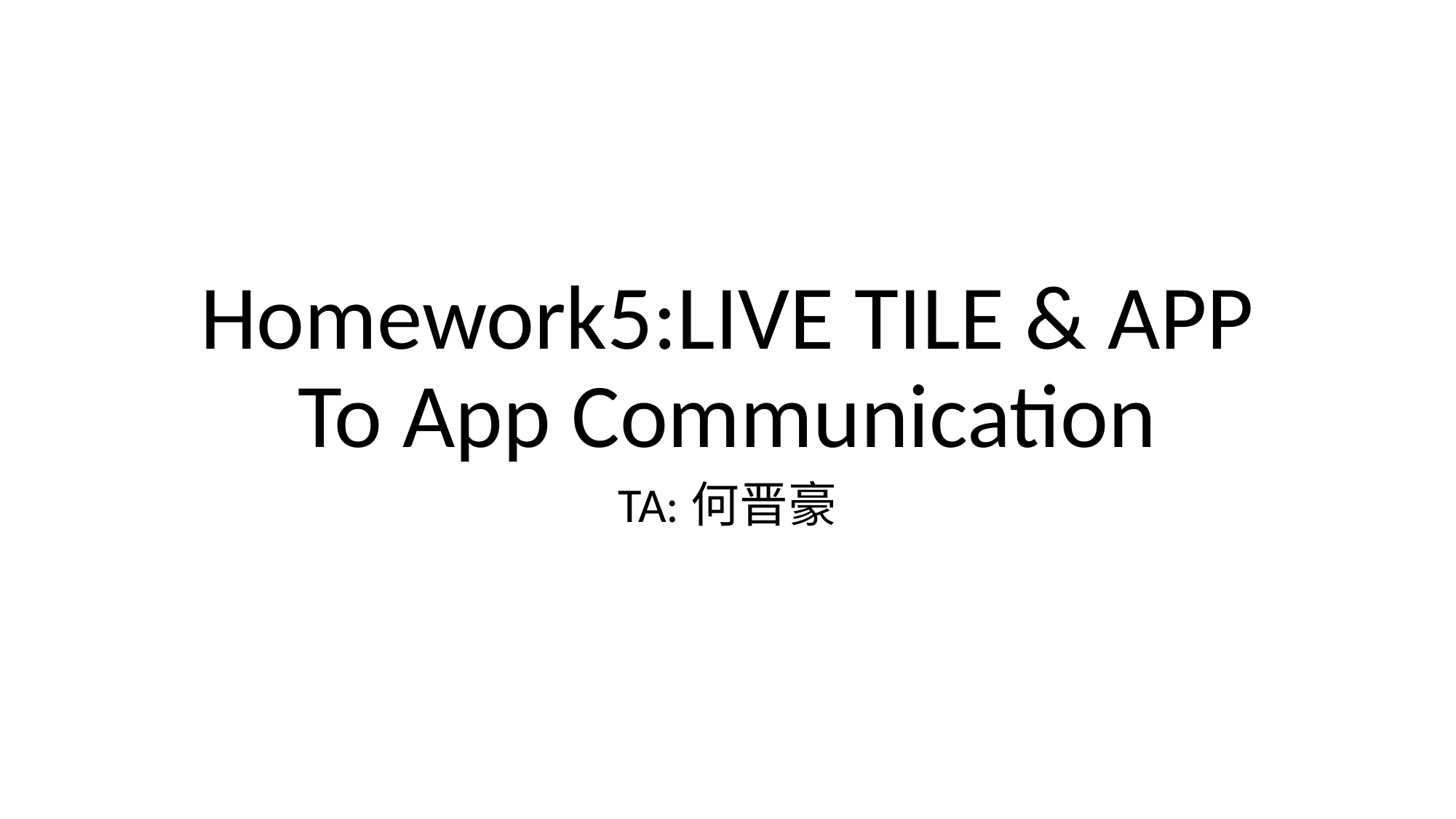

# Homework5:LIVE TILE & APP To App Communication
TA:何晋豪